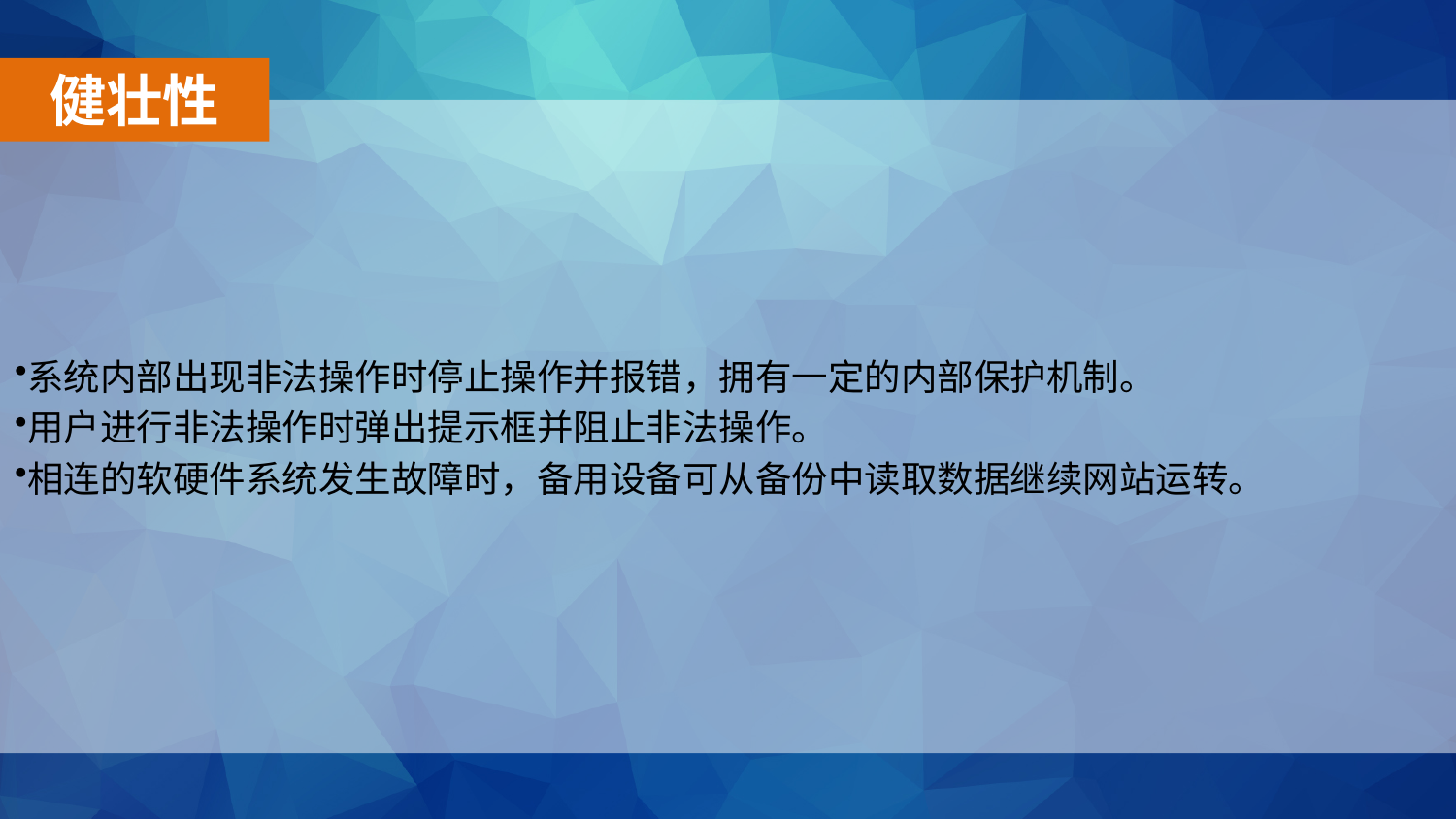

健壮性
系统内部出现非法操作时停止操作并报错，拥有一定的内部保护机制。
用户进行非法操作时弹出提示框并阻止非法操作。
相连的软硬件系统发生故障时，备用设备可从备份中读取数据继续网站运转。